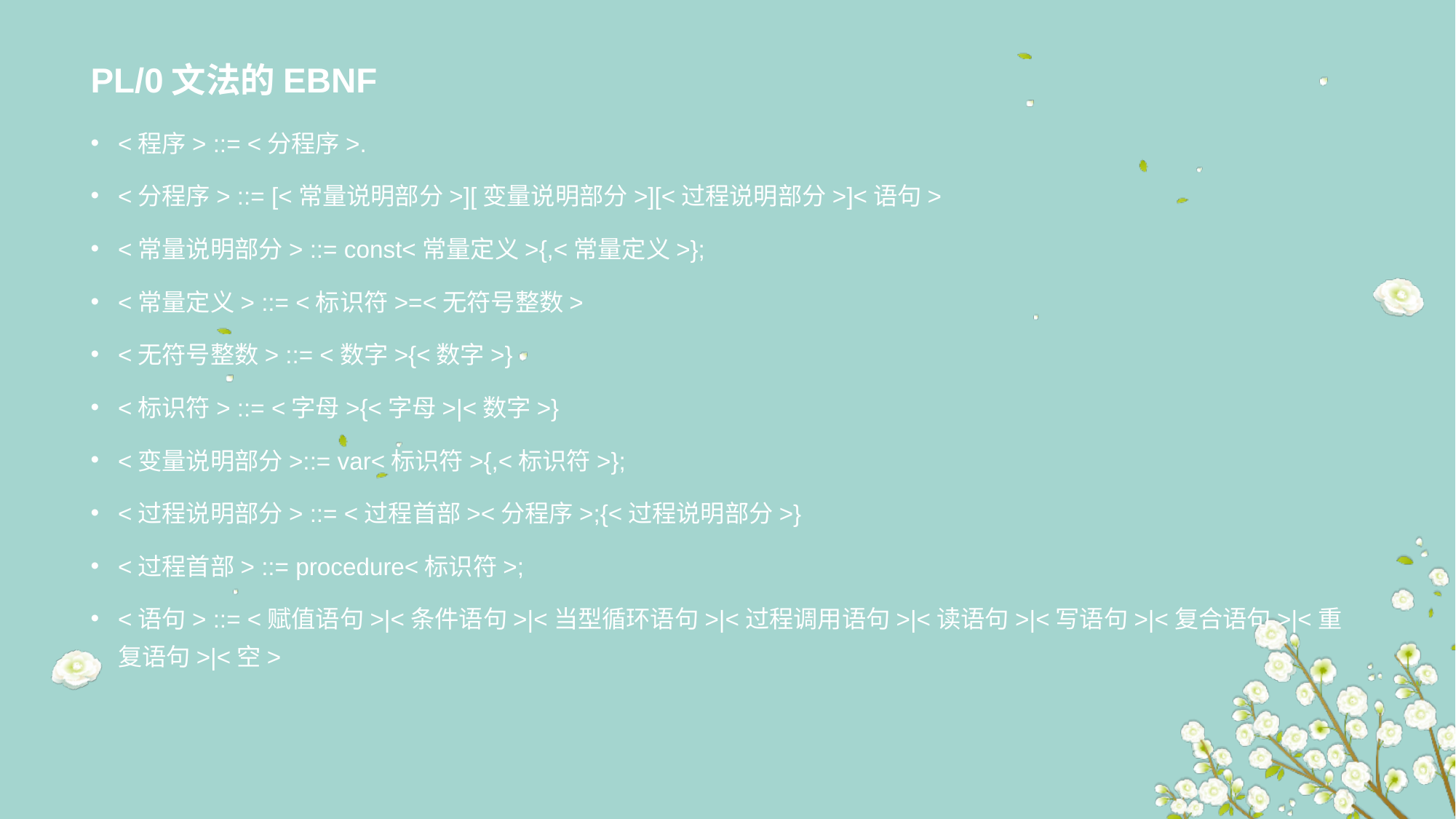

# PL/0文法的EBNF
<程序> ::= <分程序>.
<分程序> ::= [<常量说明部分>][变量说明部分>][<过程说明部分>]<语句>
<常量说明部分> ::= const<常量定义>{,<常量定义>};
<常量定义> ::= <标识符>=<无符号整数>
<无符号整数> ::= <数字>{<数字>}
<标识符> ::= <字母>{<字母>|<数字>}
<变量说明部分>::= var<标识符>{,<标识符>};
<过程说明部分> ::= <过程首部><分程序>;{<过程说明部分>}
<过程首部> ::= procedure<标识符>;
<语句> ::= <赋值语句>|<条件语句>|<当型循环语句>|<过程调用语句>|<读语句>|<写语句>|<复合语句>|<重复语句>|<空>